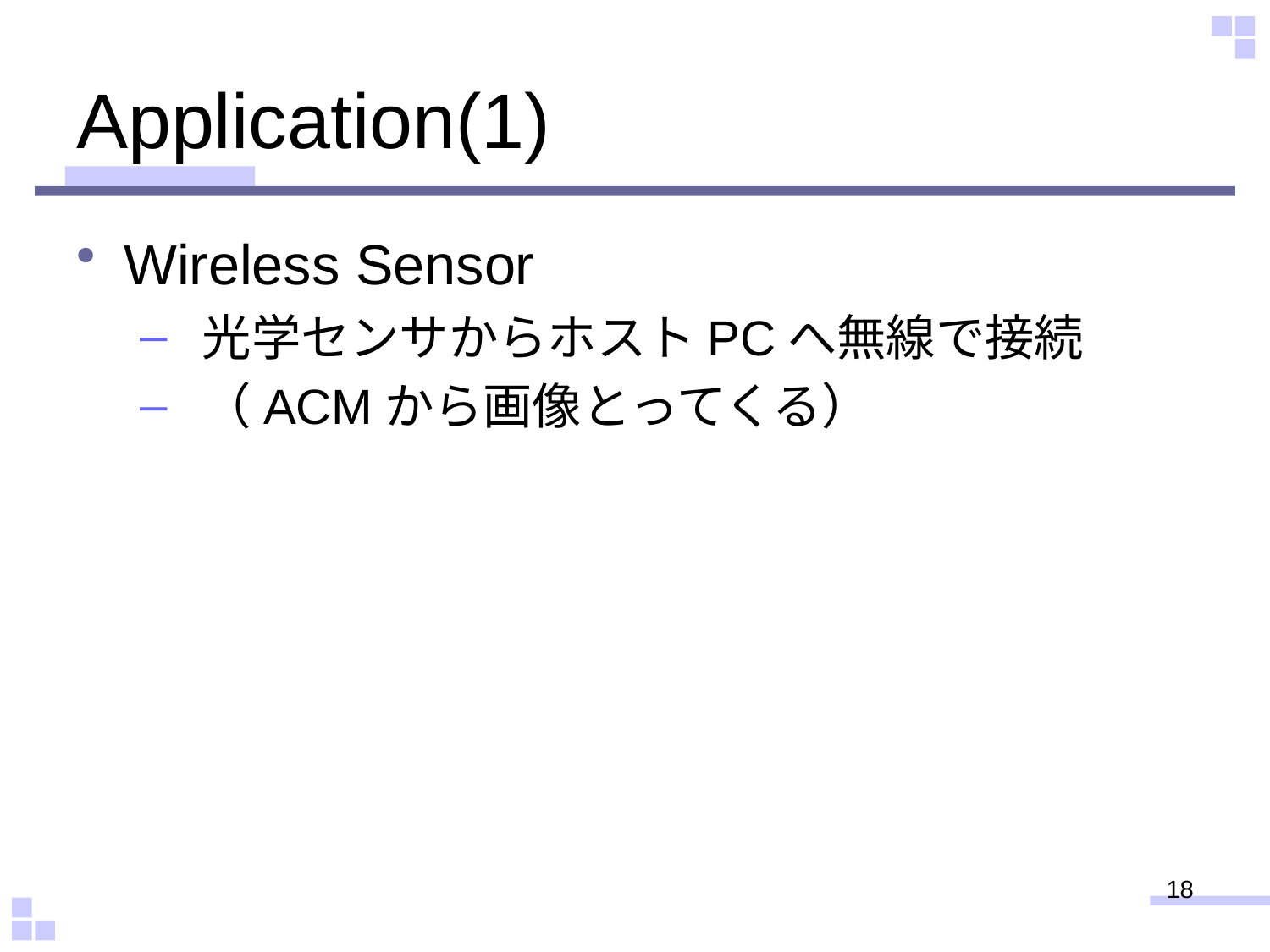

# Application(1)
Wireless Sensor
 光学センサからホストPCへ無線で接続
 （ACMから画像とってくる）
18